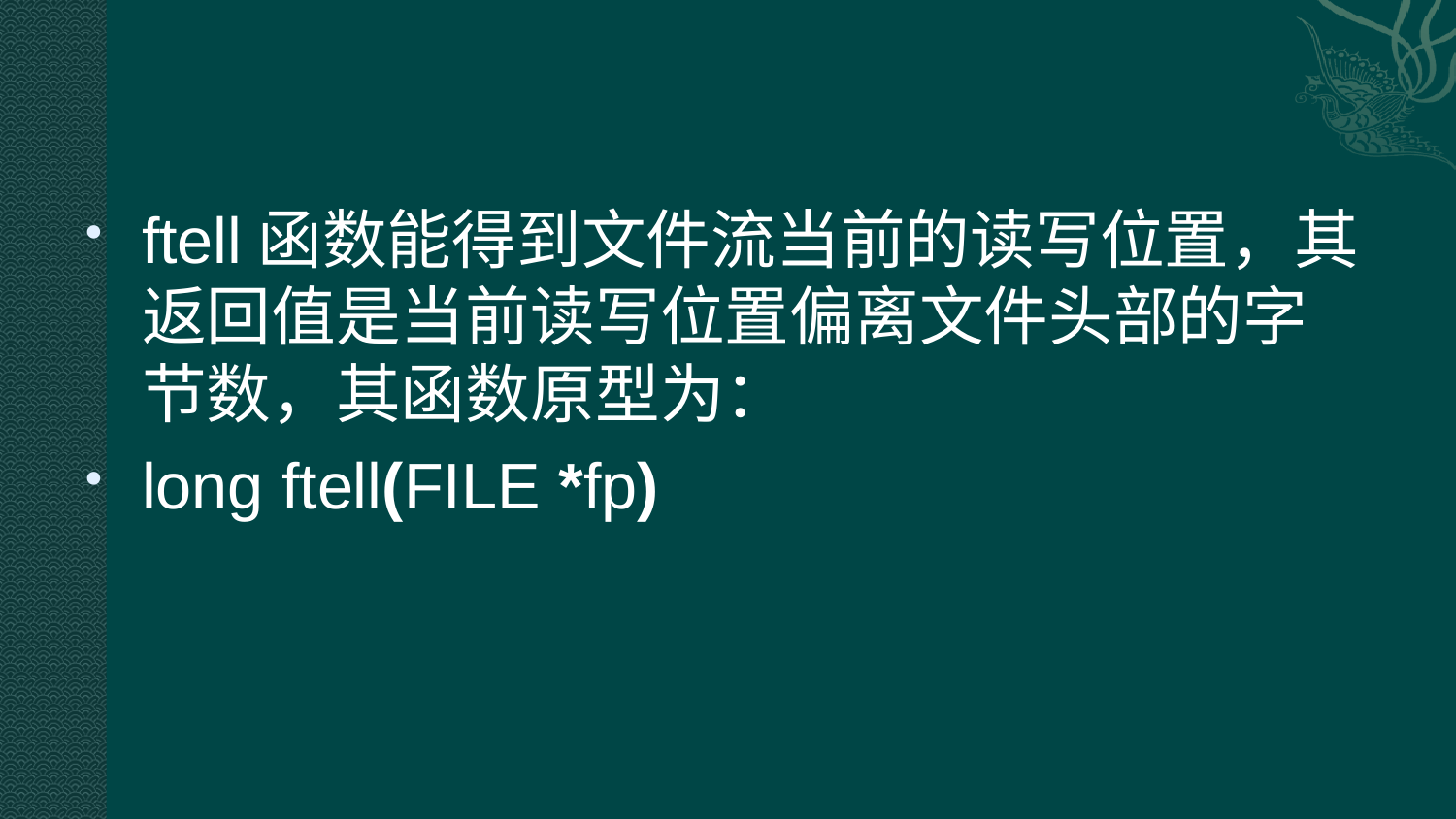

#
ftell函数能得到文件流当前的读写位置，其返回值是当前读写位置偏离文件头部的字节数，其函数原型为：
long ftell(FILE *fp)